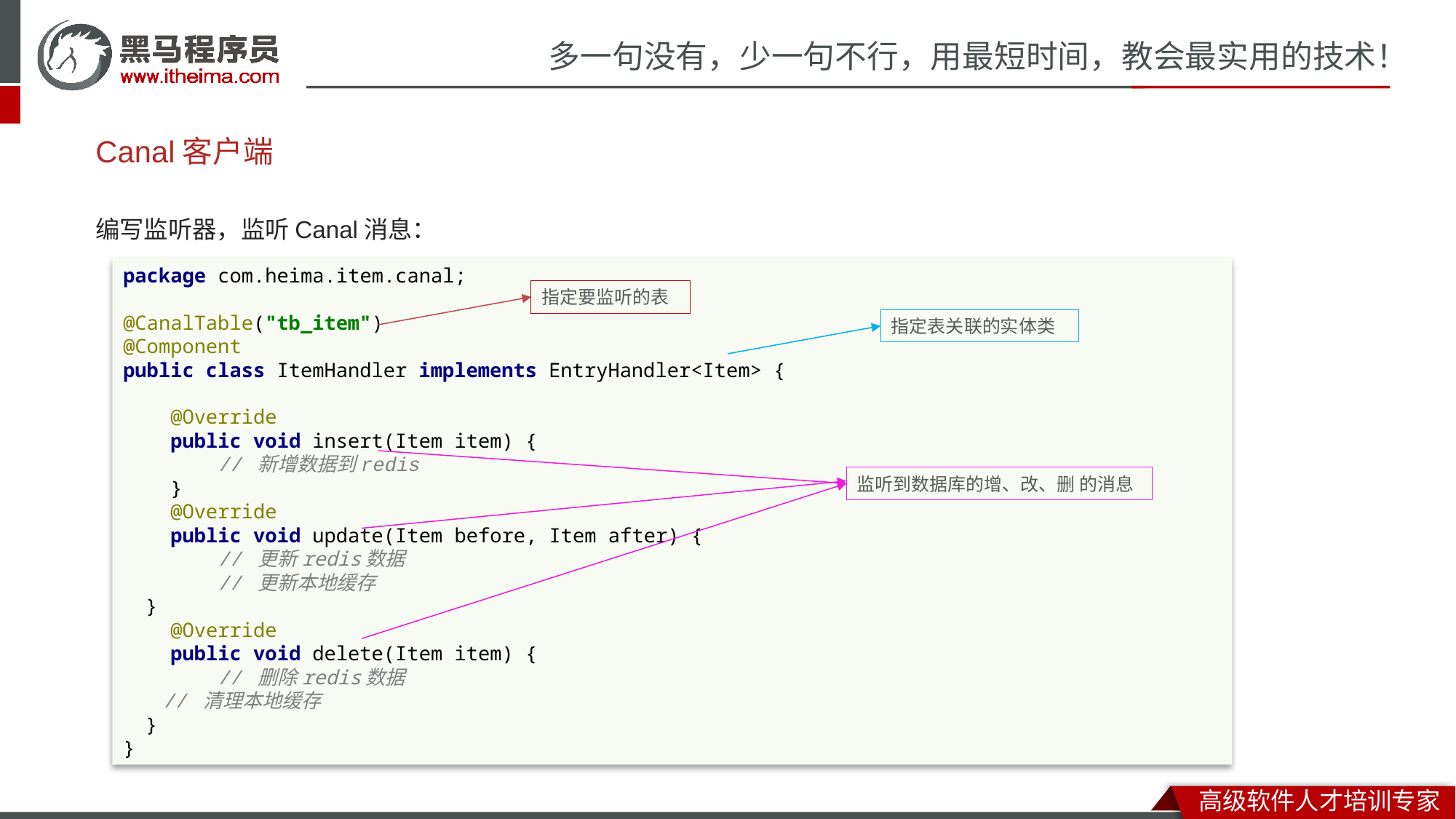

# Canal客户端
编写监听器，监听Canal消息：
package com.heima.item.canal;
@CanalTable("tb_item")
@Component
public class ItemHandler implements EntryHandler<Item> {
    @Override
    public void insert(Item item) {
        // 新增数据到redis
    }
    @Override
    public void update(Item before, Item after) {
        // 更新redis数据
        // 更新本地缓存
    }
    @Override
    public void delete(Item item) {
        // 删除redis数据
        // 清理本地缓存
    }
}
指定要监听的表
指定表关联的实体类
监听到数据库的增、改、删 的消息